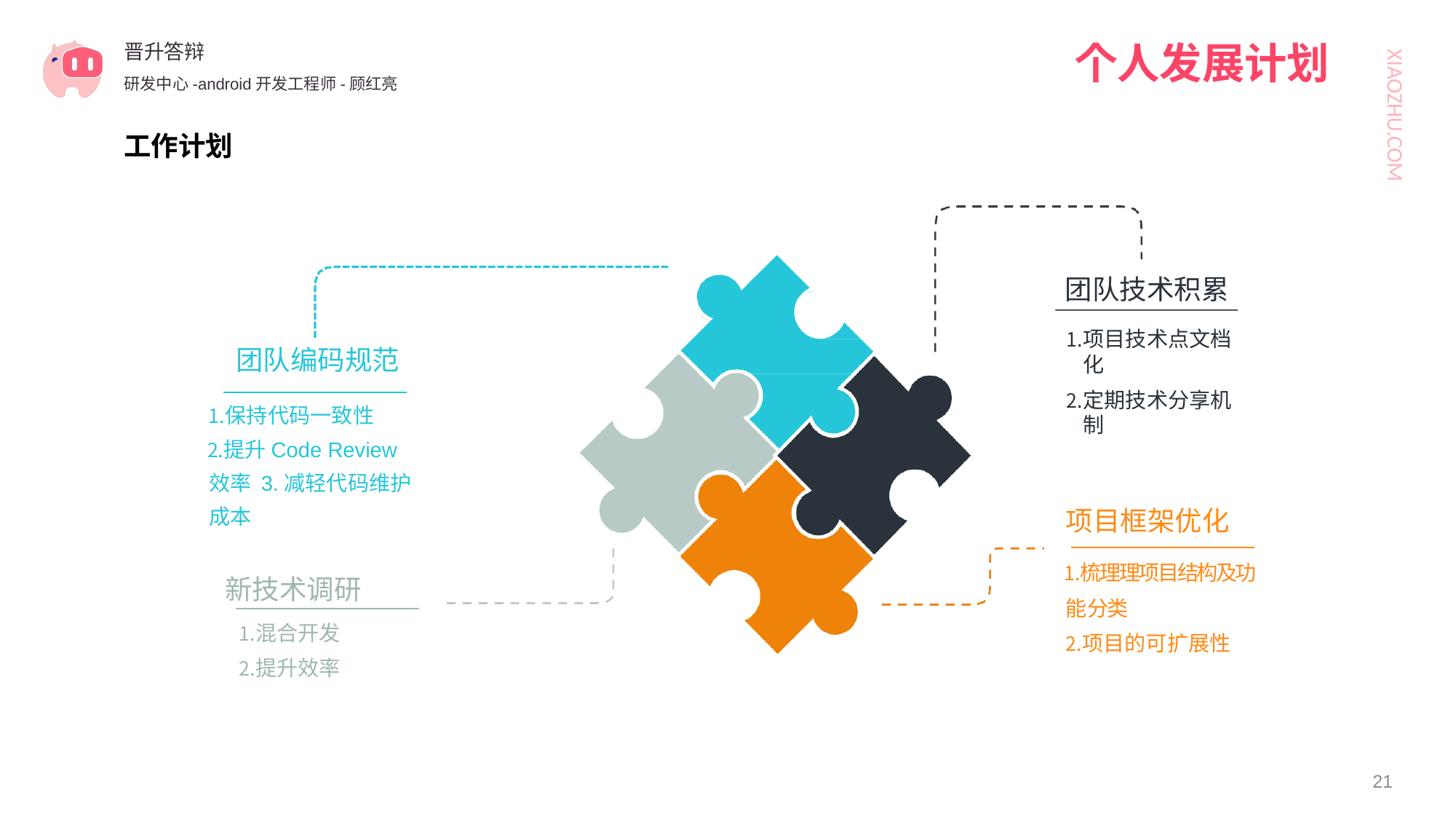

晋升答辩

个人发展计划
研发中心-android开发工程师-顾红亮

工作计划

团队技术积累
项目技术点文档化
定期技术分享机制

  团队编码规范

保持代码一致性
提升Code Review效率 3.减轻代码维护成本
项目框架优化
梳理理项目结构及功能 分类
项目的可扩展性

新技术调研

混合开发
提升效率
21